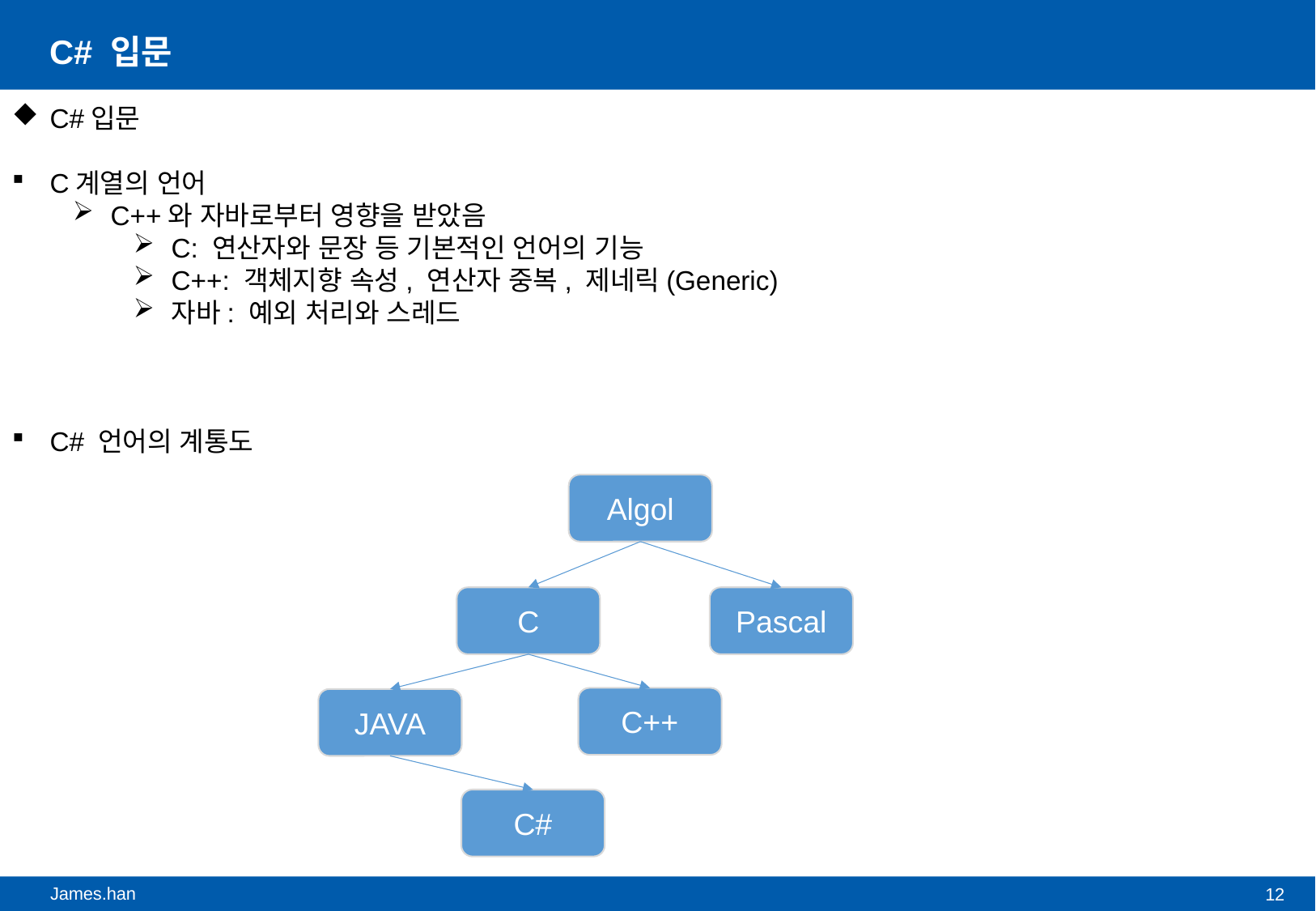

# C# 입문
C#입문

C계열의 언어
C++와 자바로부터 영향을 받았음
C: 연산자와 문장 등 기본적인 언어의 기능
C++: 객체지향 속성, 연산자 중복, 제네릭(Generic)
자바: 예외 처리와 스레드

C# 언어의 계통도

Algol
C
Pascal
C++
JAVA
C#
12